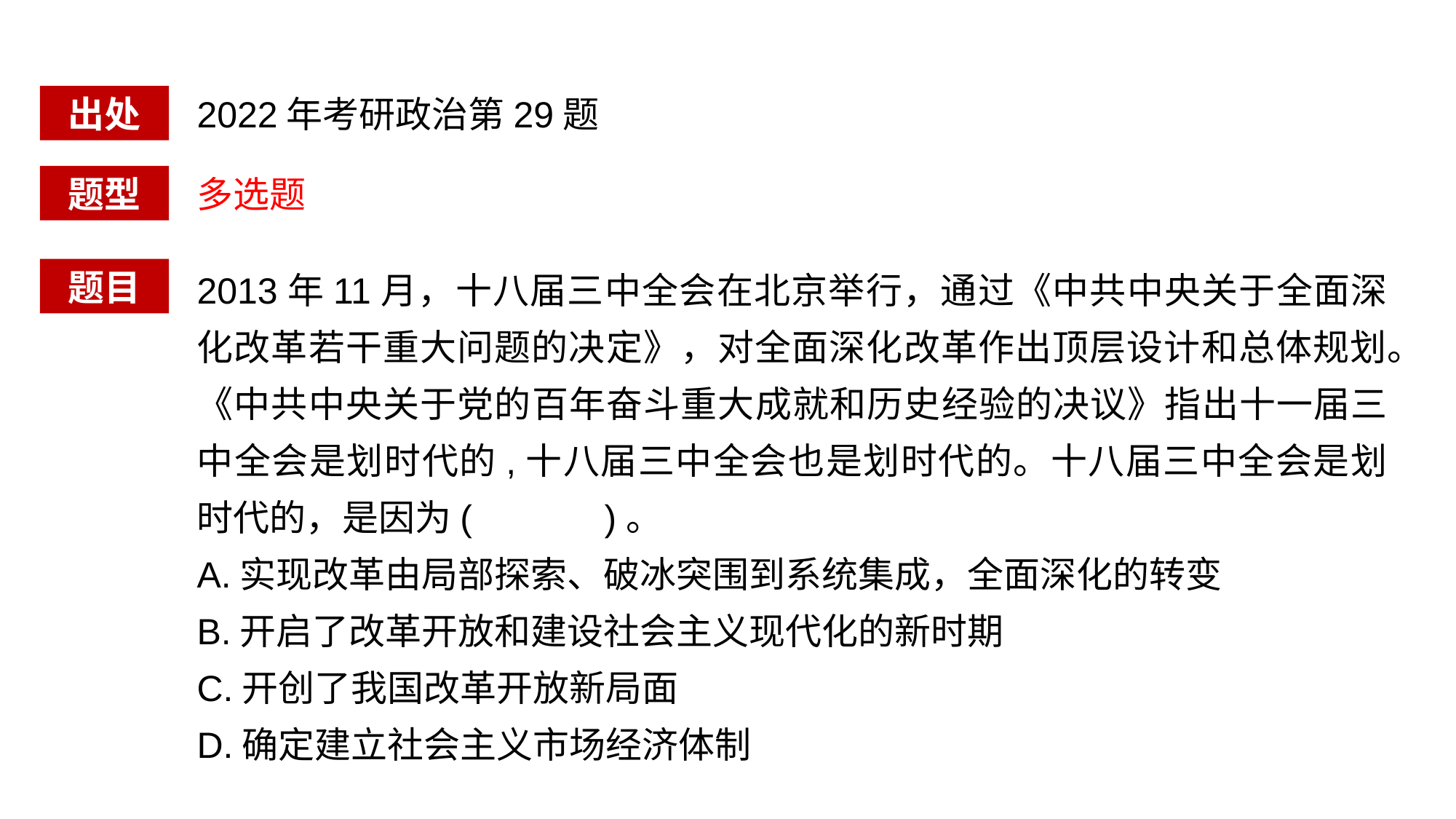

出处
2022年考研政治第29题
题型
多选题
2013年11月，十八届三中全会在北京举行，通过《中共中央关于全面深化改革若干重大问题的决定》，对全面深化改革作出顶层设计和总体规划。《中共中央关于党的百年奋斗重大成就和历史经验的决议》指出十一届三中全会是划时代的,十八届三中全会也是划时代的。十八届三中全会是划时代的，是因为(             )。
A.实现改革由局部探索、破冰突围到系统集成，全面深化的转变
B.开启了改革开放和建设社会主义现代化的新时期
C.开创了我国改革开放新局面
D.确定建立社会主义市场经济体制
题目